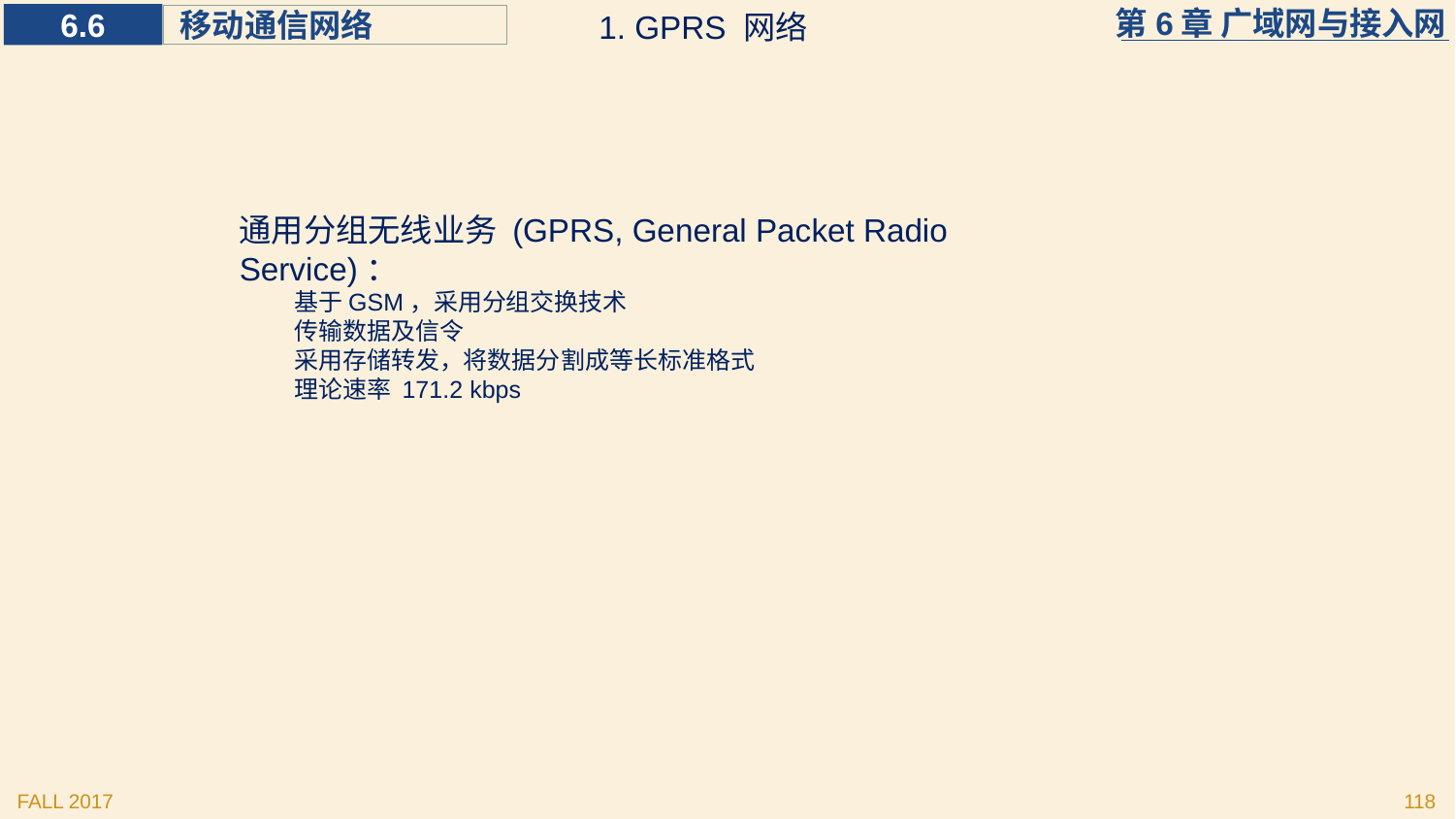

1. GPRS 网络
通用分组无线业务 (GPRS, General Packet Radio Service)：
基于GSM，采用分组交换技术
传输数据及信令
采用存储转发，将数据分割成等长标准格式
理论速率 171.2 kbps